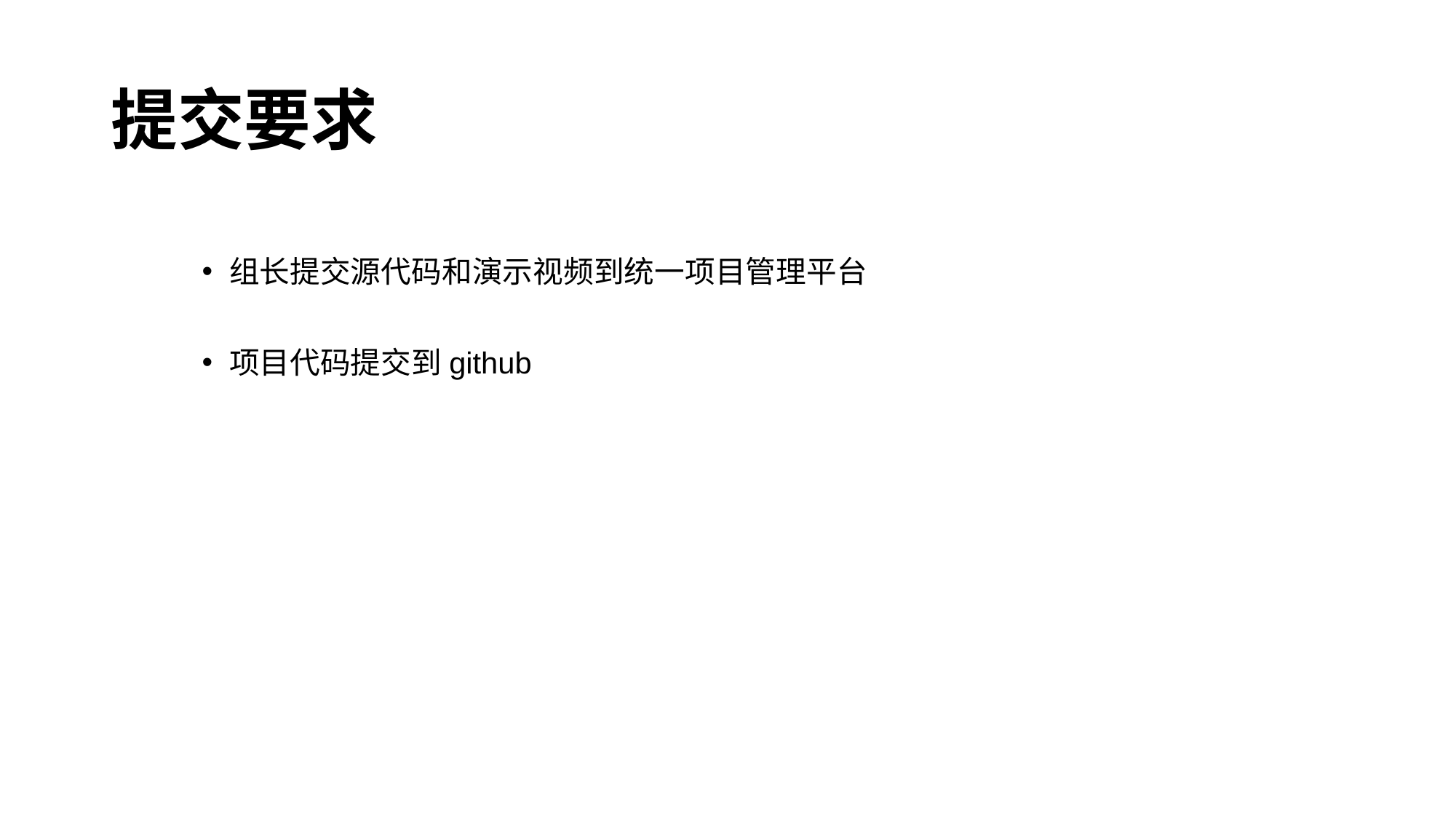

# 提交要求
组长提交源代码和演示视频到统一项目管理平台
项目代码提交到github
4